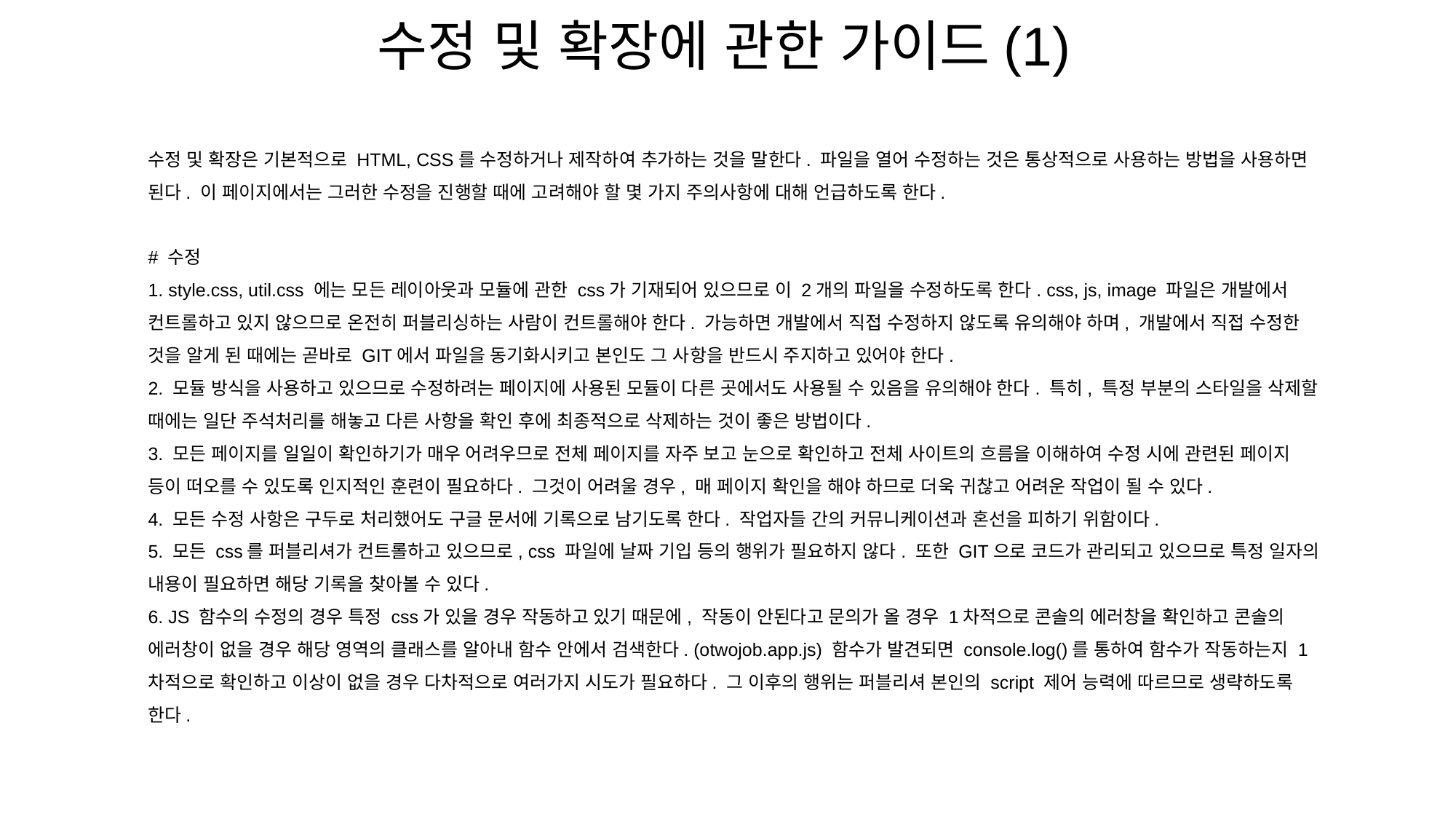

수정 및 확장에 관한 가이드(1)
수정 및 확장은 기본적으로 HTML, CSS를 수정하거나 제작하여 추가하는 것을 말한다. 파일을 열어 수정하는 것은 통상적으로 사용하는 방법을 사용하면 된다. 이 페이지에서는 그러한 수정을 진행할 때에 고려해야 할 몇 가지 주의사항에 대해 언급하도록 한다.

# 수정
1. style.css, util.css 에는 모든 레이아웃과 모듈에 관한 css가 기재되어 있으므로 이 2개의 파일을 수정하도록 한다. css, js, image 파일은 개발에서 컨트롤하고 있지 않으므로 온전히 퍼블리싱하는 사람이 컨트롤해야 한다. 가능하면 개발에서 직접 수정하지 않도록 유의해야 하며, 개발에서 직접 수정한 것을 알게 된 때에는 곧바로 GIT에서 파일을 동기화시키고 본인도 그 사항을 반드시 주지하고 있어야 한다.
2. 모듈 방식을 사용하고 있으므로 수정하려는 페이지에 사용된 모듈이 다른 곳에서도 사용될 수 있음을 유의해야 한다. 특히, 특정 부분의 스타일을 삭제할 때에는 일단 주석처리를 해놓고 다른 사항을 확인 후에 최종적으로 삭제하는 것이 좋은 방법이다.
3. 모든 페이지를 일일이 확인하기가 매우 어려우므로 전체 페이지를 자주 보고 눈으로 확인하고 전체 사이트의 흐름을 이해하여 수정 시에 관련된 페이지 등이 떠오를 수 있도록 인지적인 훈련이 필요하다. 그것이 어려울 경우, 매 페이지 확인을 해야 하므로 더욱 귀찮고 어려운 작업이 될 수 있다.
4. 모든 수정 사항은 구두로 처리했어도 구글 문서에 기록으로 남기도록 한다. 작업자들 간의 커뮤니케이션과 혼선을 피하기 위함이다.
5. 모든 css를 퍼블리셔가 컨트롤하고 있으므로, css 파일에 날짜 기입 등의 행위가 필요하지 않다. 또한 GIT으로 코드가 관리되고 있으므로 특정 일자의 내용이 필요하면 해당 기록을 찾아볼 수 있다.
6. JS 함수의 수정의 경우 특정 css가 있을 경우 작동하고 있기 때문에, 작동이 안된다고 문의가 올 경우 1차적으로 콘솔의 에러창을 확인하고 콘솔의 에러창이 없을 경우 해당 영역의 클래스를 알아내 함수 안에서 검색한다. (otwojob.app.js) 함수가 발견되면 console.log()를 통하여 함수가 작동하는지 1차적으로 확인하고 이상이 없을 경우 다차적으로 여러가지 시도가 필요하다. 그 이후의 행위는 퍼블리셔 본인의 script 제어 능력에 따르므로 생략하도록 한다.